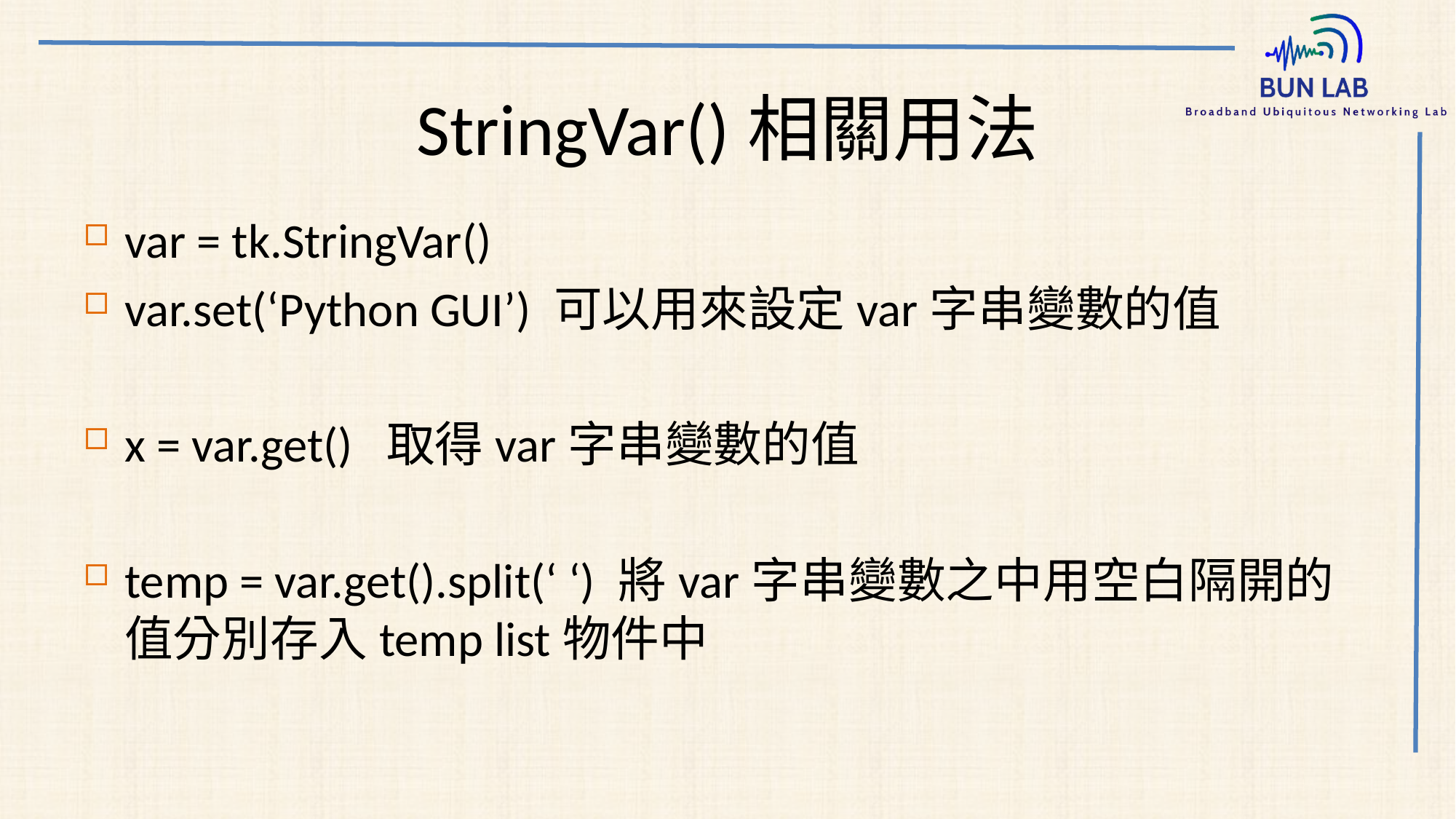

# StringVar()相關用法
var = tk.StringVar()
var.set(‘Python GUI’) 可以用來設定var字串變數的值

x = var.get()  取得var字串變數的值

temp = var.get().split(‘ ‘) 將var字串變數之中用空白隔開的值分別存入temp list物件中